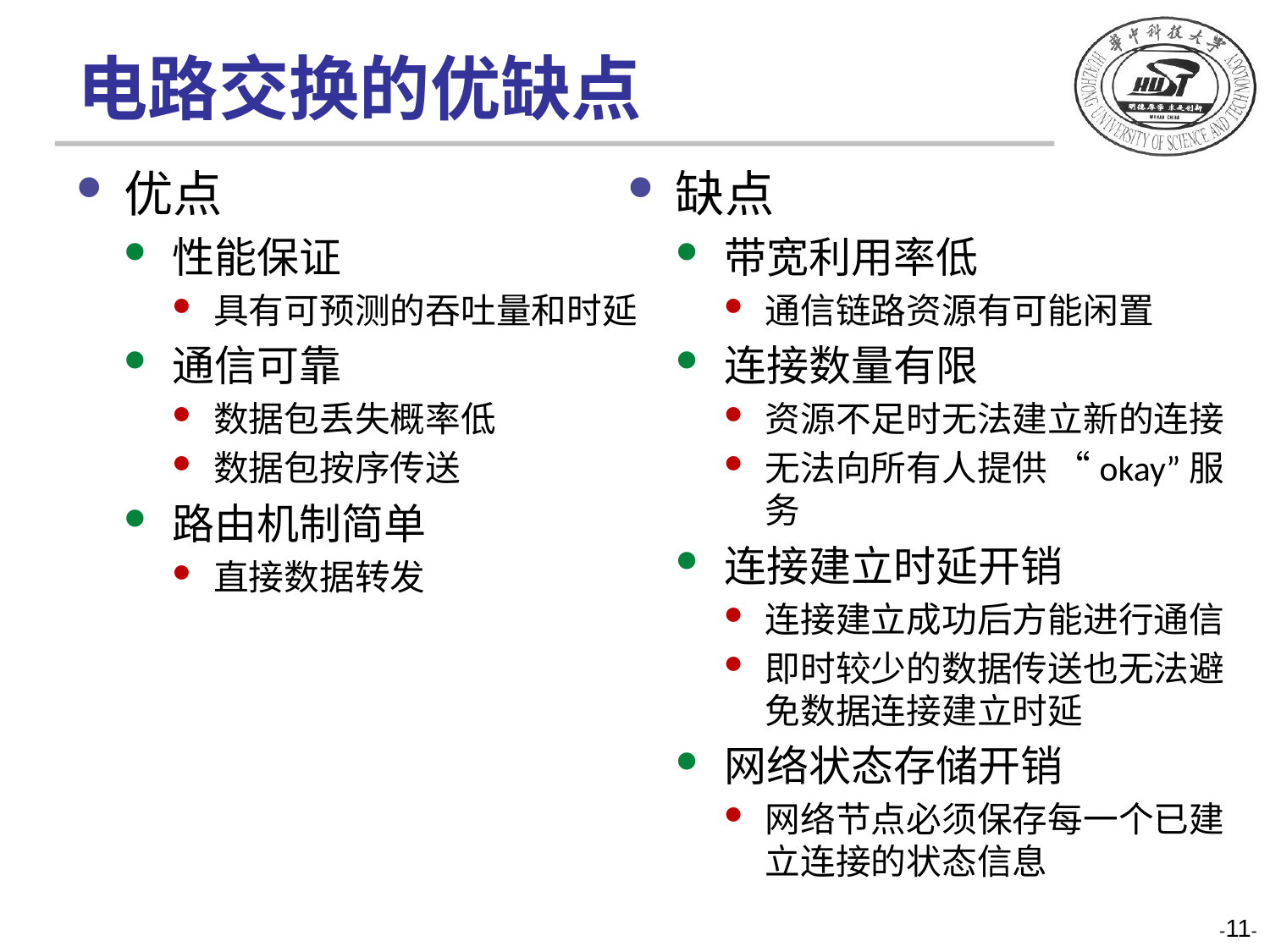

# 电路交换的优缺点
优点
性能保证
具有可预测的吞吐量和时延
通信可靠
数据包丢失概率低
数据包按序传送
路由机制简单
直接数据转发

缺点
带宽利用率低
通信链路资源有可能闲置
连接数量有限
资源不足时无法建立新的连接
无法向所有人提供 “okay”服务
连接建立时延开销
连接建立成功后方能进行通信
即时较少的数据传送也无法避免数据连接建立时延
网络状态存储开销
网络节点必须保存每一个已建立连接的状态信息

-11-